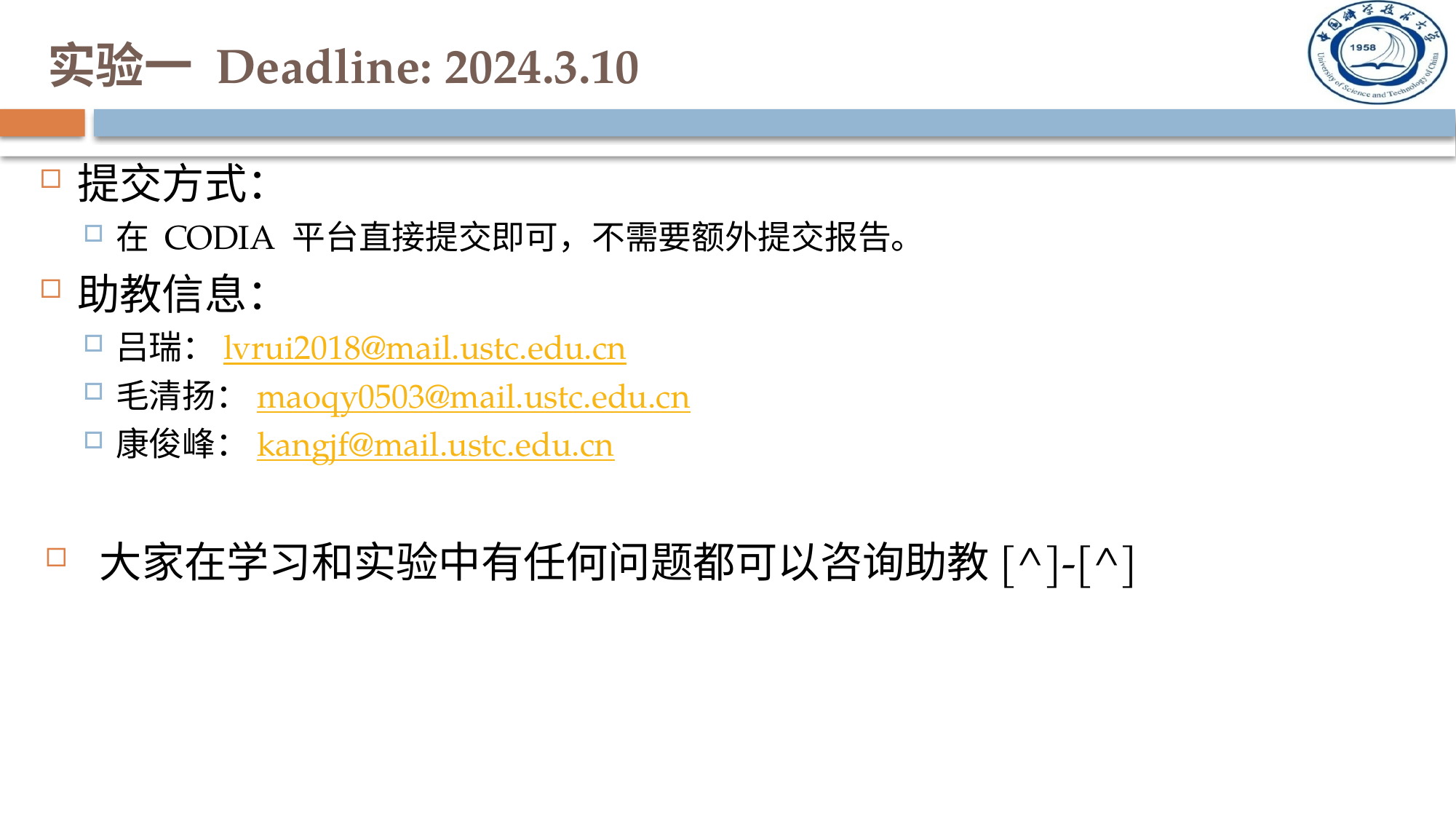

# 实验一 Deadline: 2024.3.10
提交方式：
在 CODIA 平台直接提交即可，不需要额外提交报告。
助教信息：
吕瑞：lvrui2018@mail.ustc.edu.cn
毛清扬：maoqy0503@mail.ustc.edu.cn
康俊峰：kangjf@mail.ustc.edu.cn

大家在学习和实验中有任何问题都可以咨询助教[^]-[^]